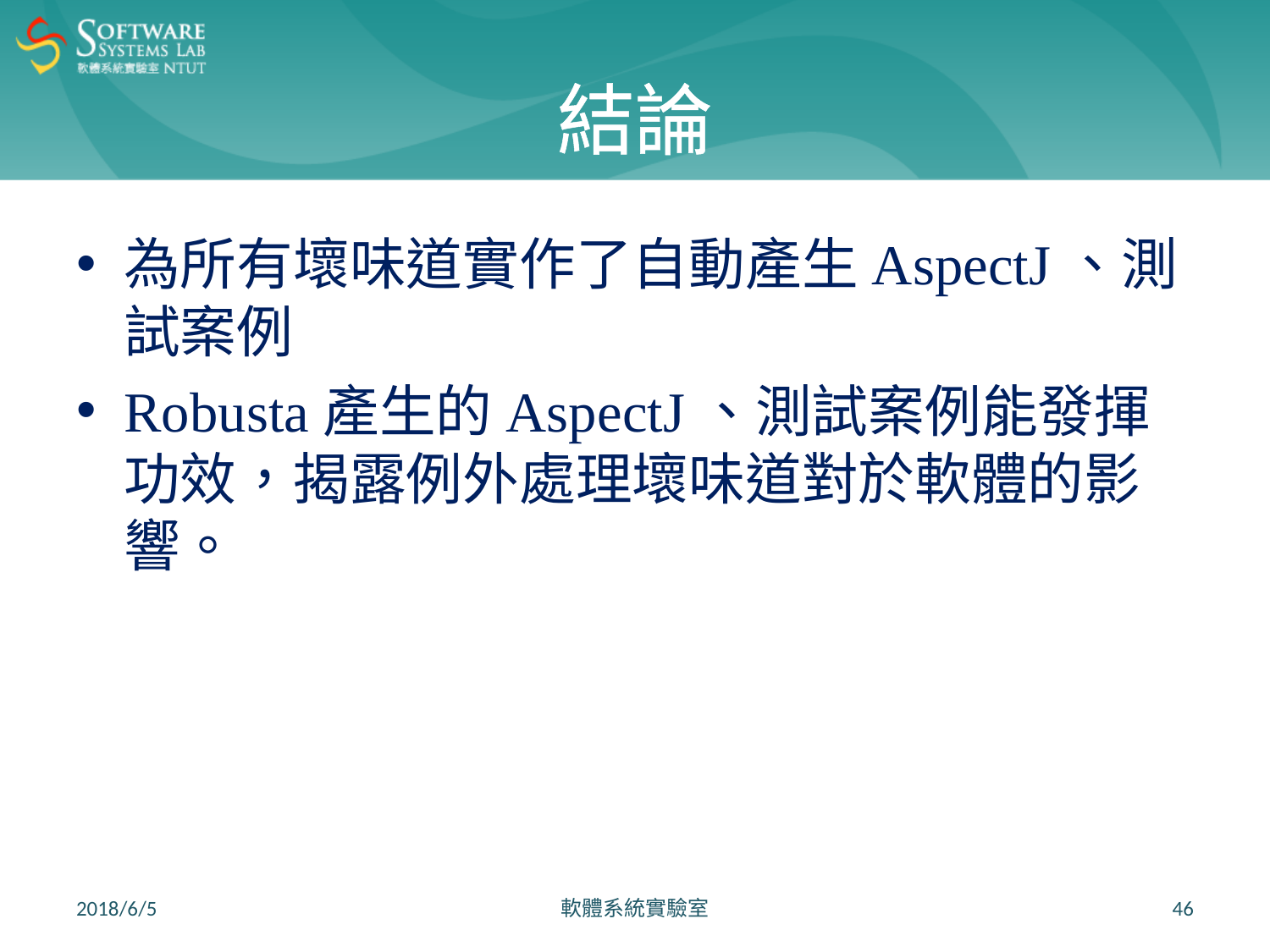

# 結論
為所有壞味道實作了自動產生AspectJ、測試案例
Robusta產生的AspectJ、測試案例能發揮功效，揭露例外處理壞味道對於軟體的影響。
2018/6/5
軟體系統實驗室
46